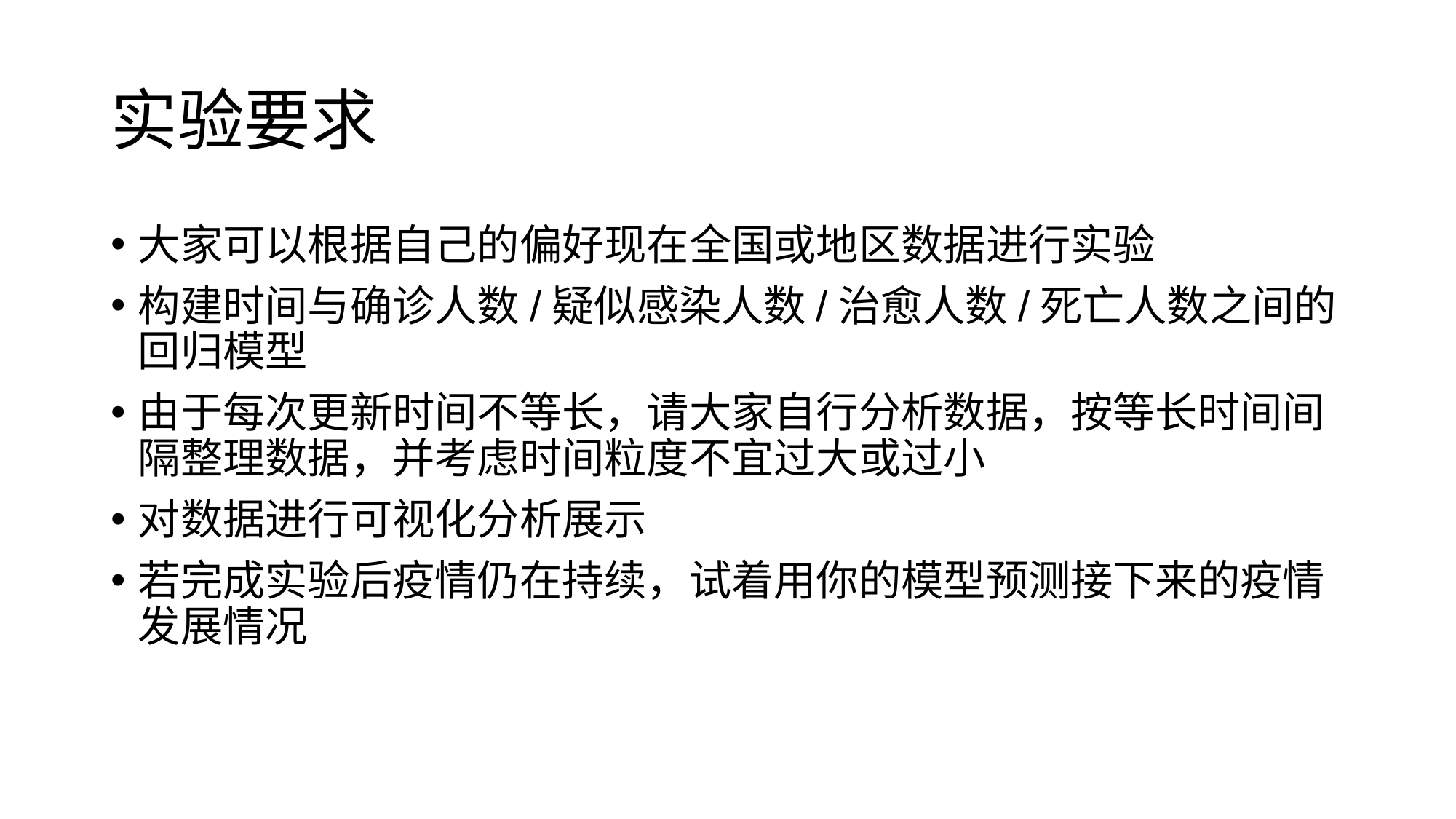

# 实验要求
大家可以根据自己的偏好现在全国或地区数据进行实验
构建时间与确诊人数/疑似感染人数/治愈人数/死亡人数之间的回归模型
由于每次更新时间不等长，请大家自行分析数据，按等长时间间隔整理数据，并考虑时间粒度不宜过大或过小
对数据进行可视化分析展示
若完成实验后疫情仍在持续，试着用你的模型预测接下来的疫情发展情况